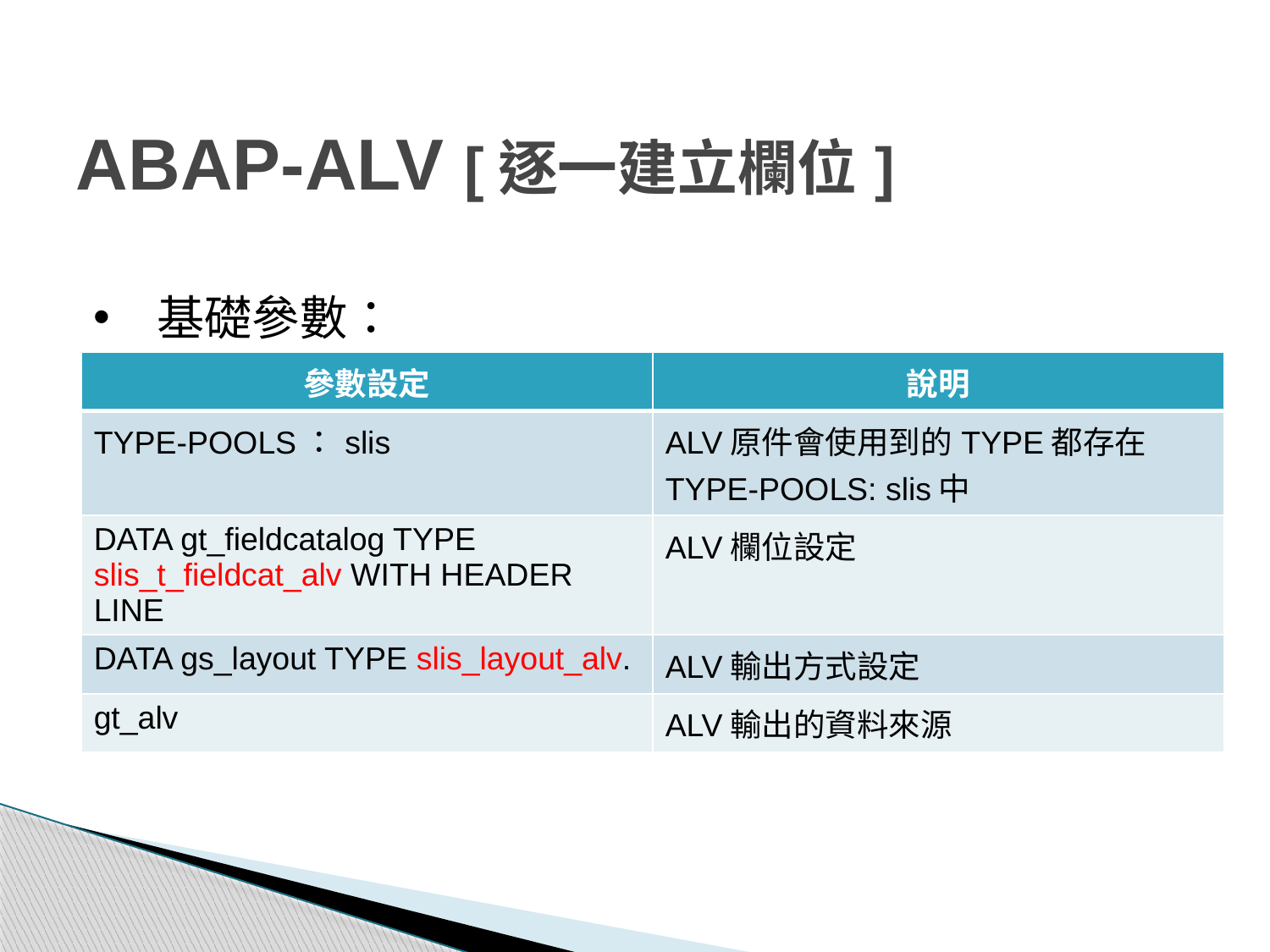

# ABAP-ALV [逐一建立欄位]
基礎參數：
| 參數設定 | 說明 |
| --- | --- |
| TYPE-POOLS：slis | ALV原件會使用到的TYPE都存在TYPE-POOLS: slis中 |
| DATA gt\_fieldcatalog TYPE slis\_t\_fieldcat\_alv WITH HEADER LINE | ALV欄位設定 |
| DATA gs\_layout TYPE slis\_layout\_alv. | ALV輸出方式設定 |
| gt\_alv | ALV輸出的資料來源 |